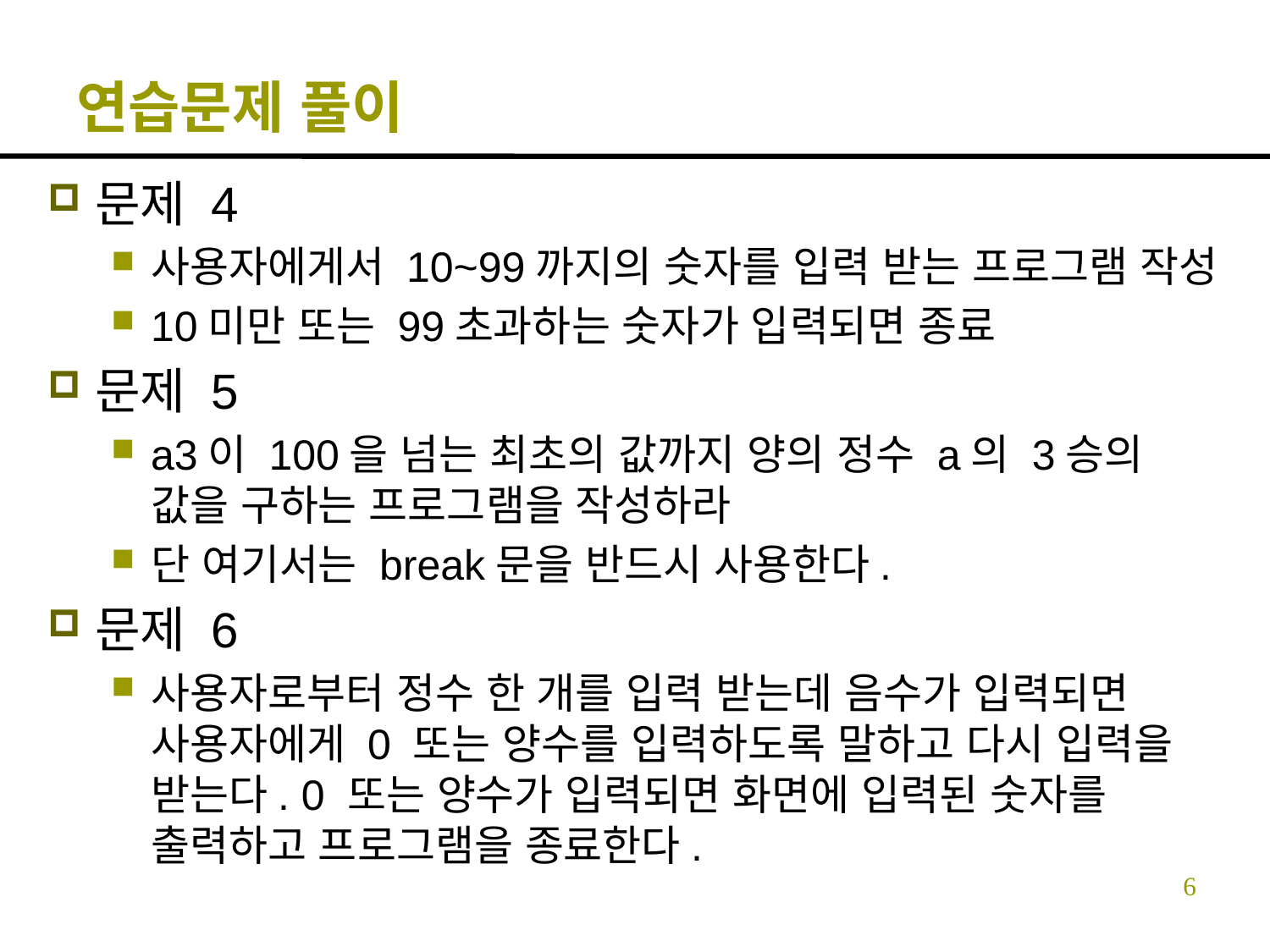

# 연습문제 풀이
문제 4
사용자에게서 10~99까지의 숫자를 입력 받는 프로그램 작성
10미만 또는 99초과하는 숫자가 입력되면 종료
문제 5
a3이 100을 넘는 최초의 값까지 양의 정수 a의 3승의 값을 구하는 프로그램을 작성하라
단 여기서는 break문을 반드시 사용한다.
문제 6
사용자로부터 정수 한 개를 입력 받는데 음수가 입력되면 사용자에게 0 또는 양수를 입력하도록 말하고 다시 입력을 받는다. 0 또는 양수가 입력되면 화면에 입력된 숫자를 출력하고 프로그램을 종료한다.